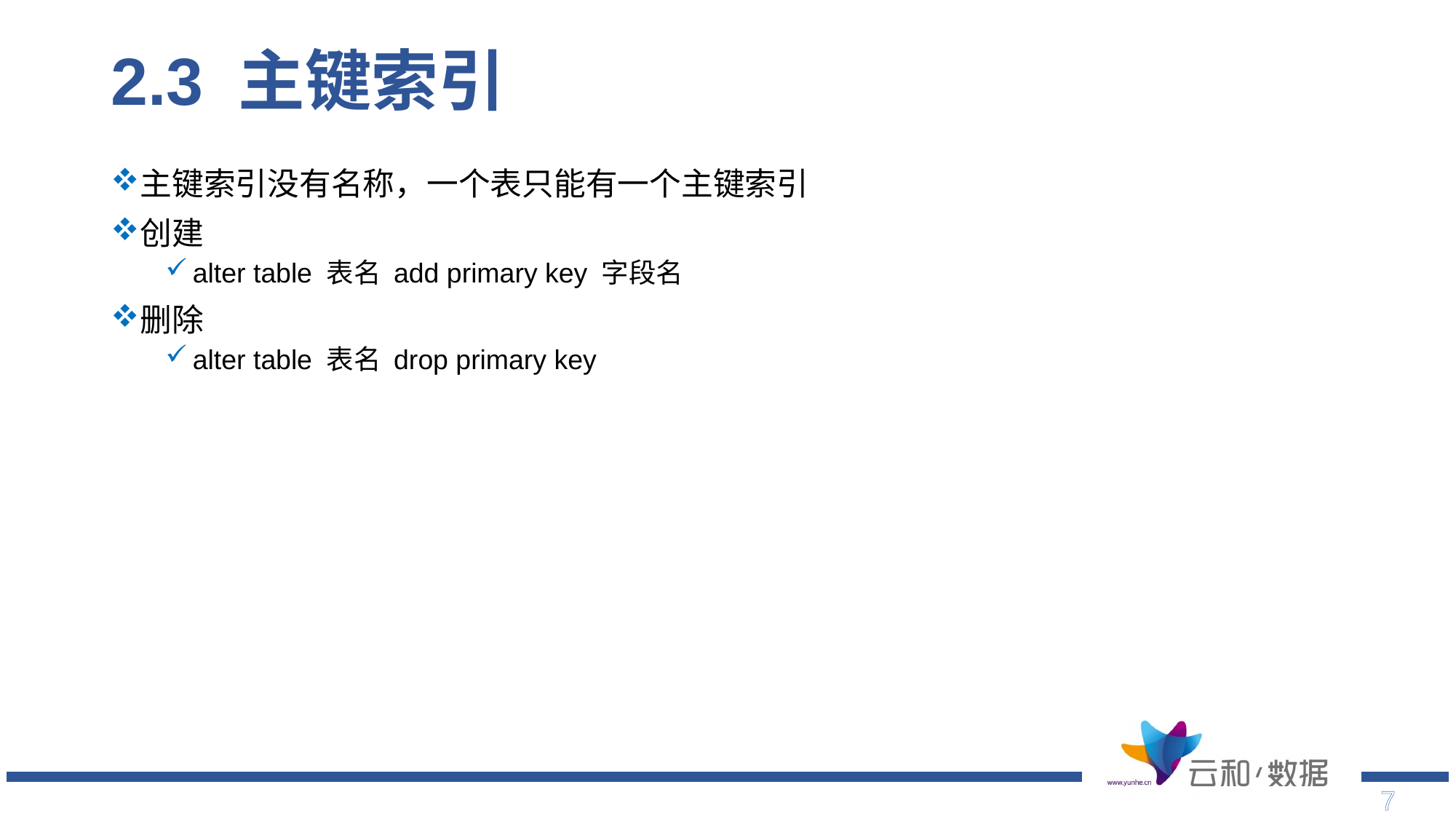

# 2.3 主键索引
主键索引没有名称，一个表只能有一个主键索引
创建
alter table 表名 add primary key 字段名
删除
alter table 表名 drop primary key